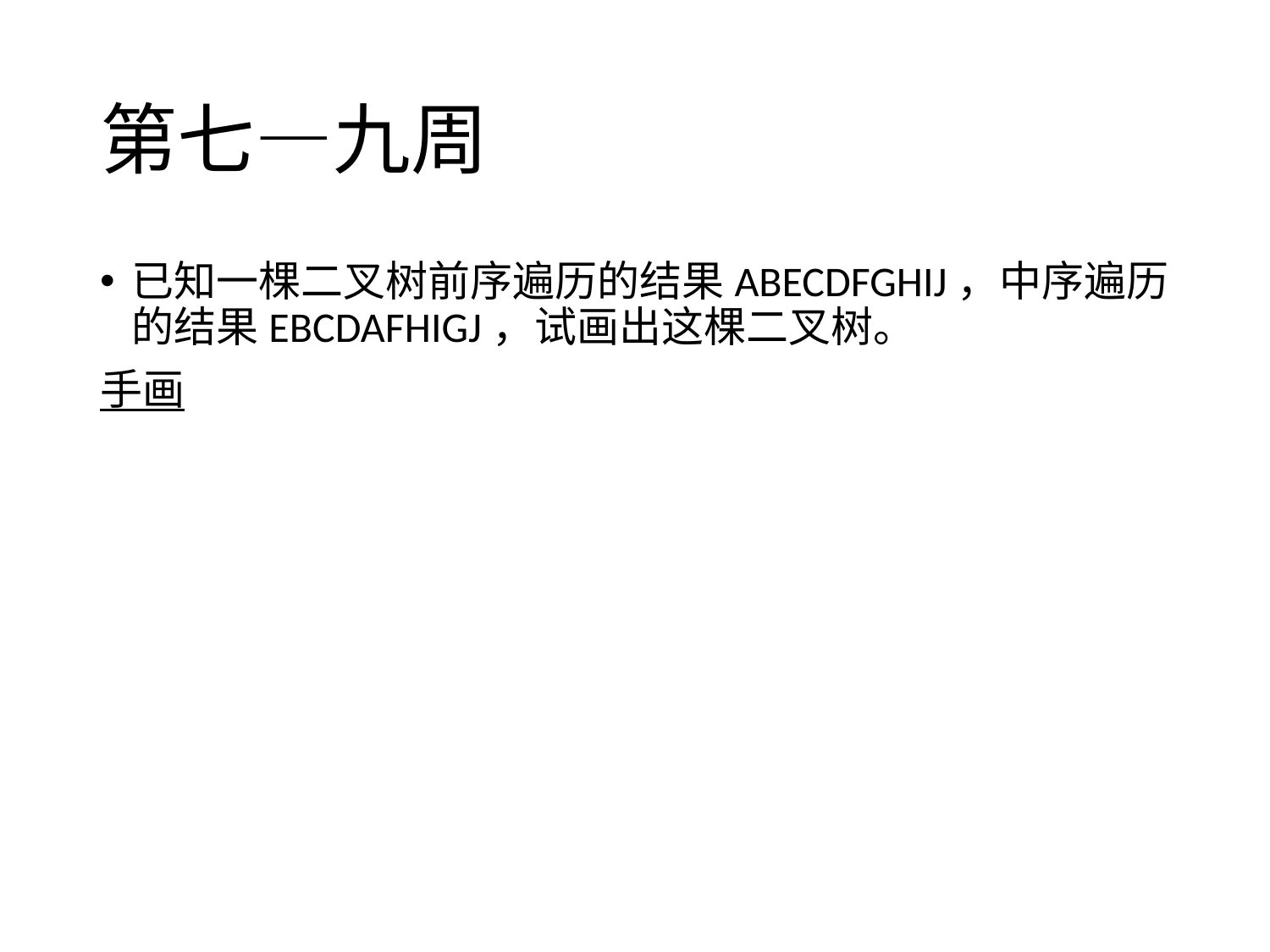

# 第七—九周
已知一棵二叉树前序遍历的结果ABECDFGHIJ，中序遍历的结果EBCDAFHIGJ，试画出这棵二叉树。
手画